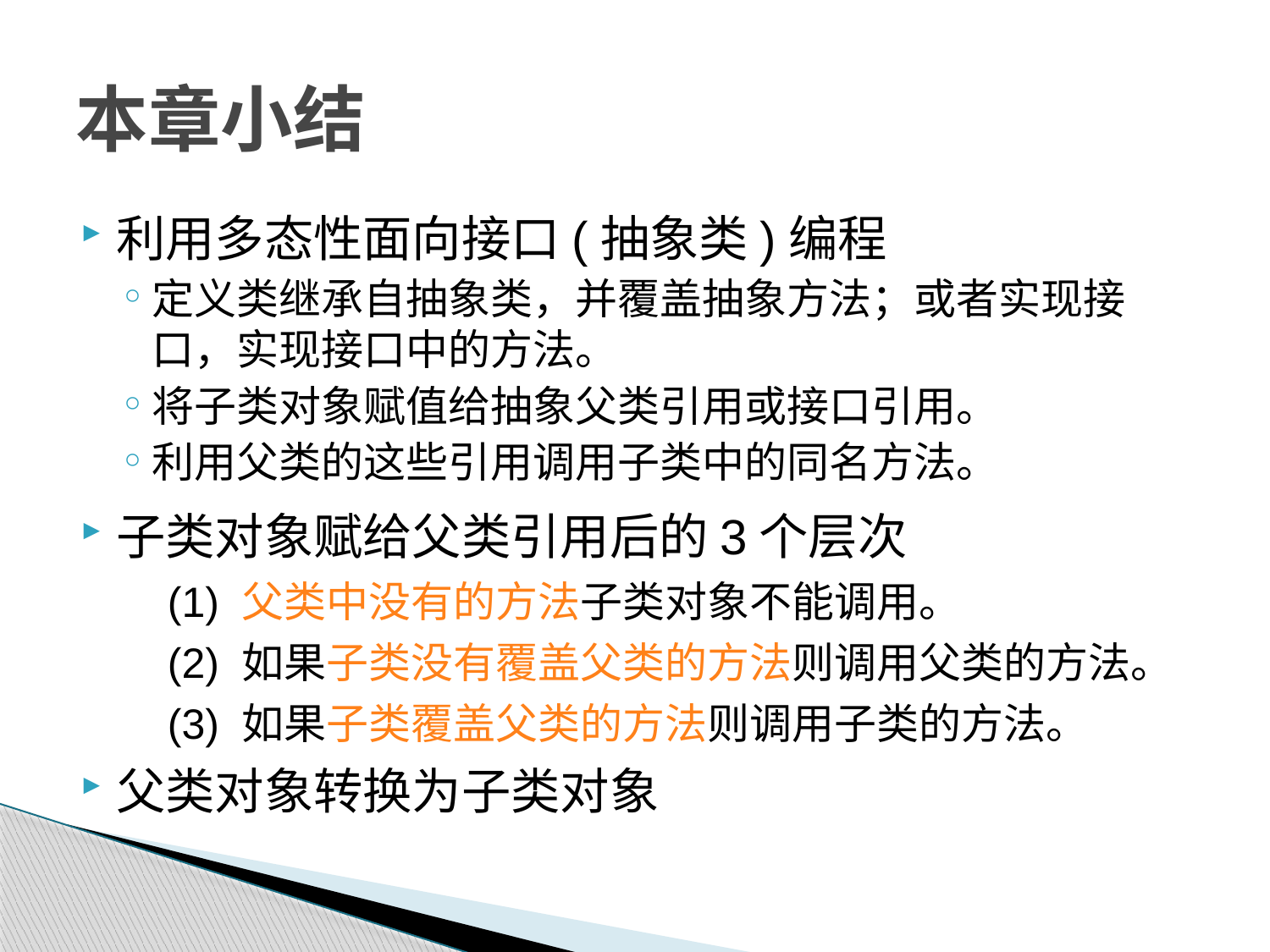

# 本章小结
利用多态性面向接口(抽象类)编程
定义类继承自抽象类，并覆盖抽象方法；或者实现接口，实现接口中的方法。
将子类对象赋值给抽象父类引用或接口引用。
利用父类的这些引用调用子类中的同名方法。
子类对象赋给父类引用后的3个层次
    (1) 父类中没有的方法子类对象不能调用。
    (2) 如果子类没有覆盖父类的方法则调用父类的方法。
    (3) 如果子类覆盖父类的方法则调用子类的方法。
父类对象转换为子类对象